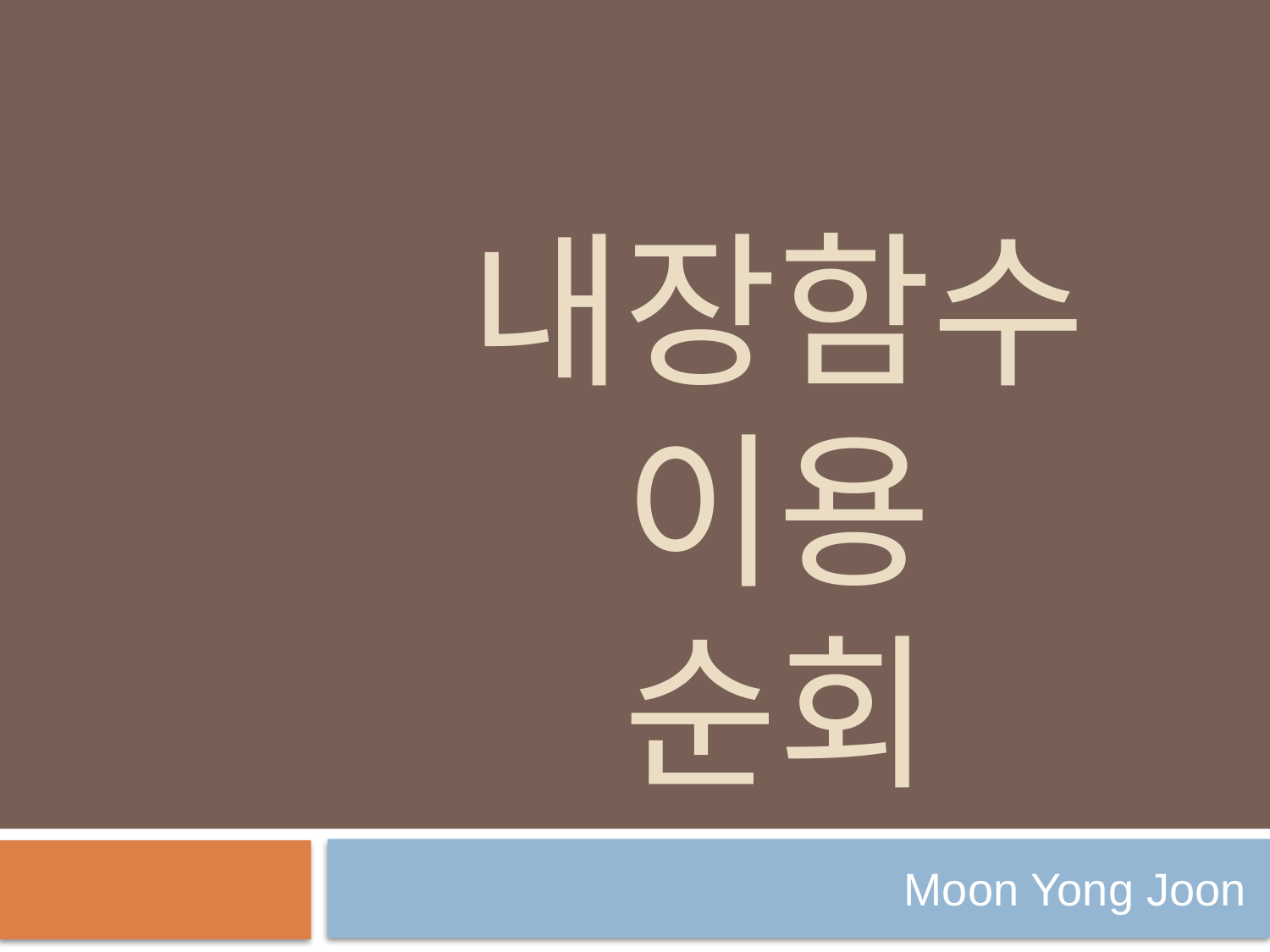

# 내장함수 이용 순회
Moon Yong Joon